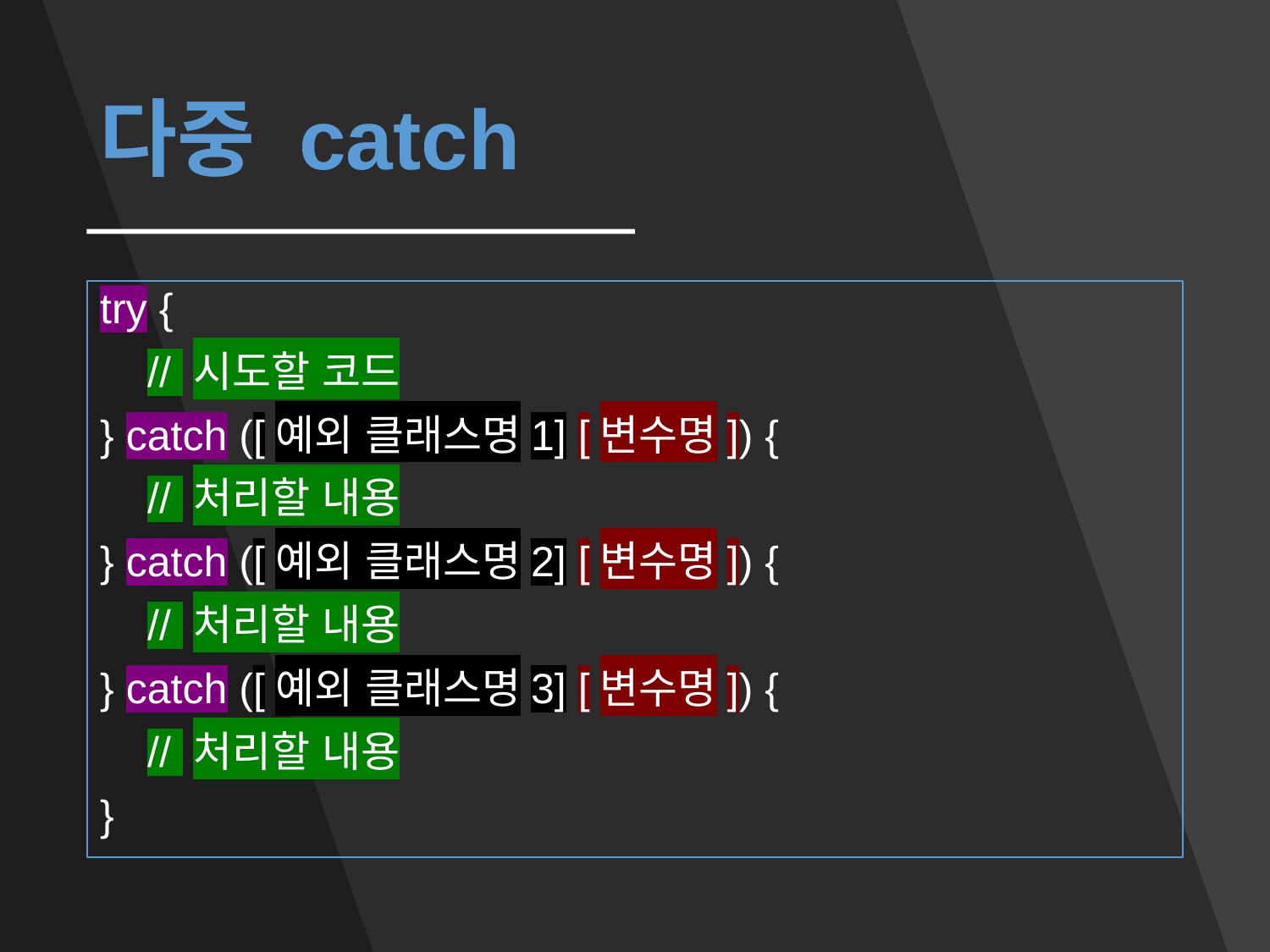

# 다중 catch

try {
    // 시도할 코드
} catch ([예외 클래스명1] [변수명]) {
    // 처리할 내용
} catch ([예외 클래스명2] [변수명]) {
    // 처리할 내용
} catch ([예외 클래스명3] [변수명]) {
    // 처리할 내용
}